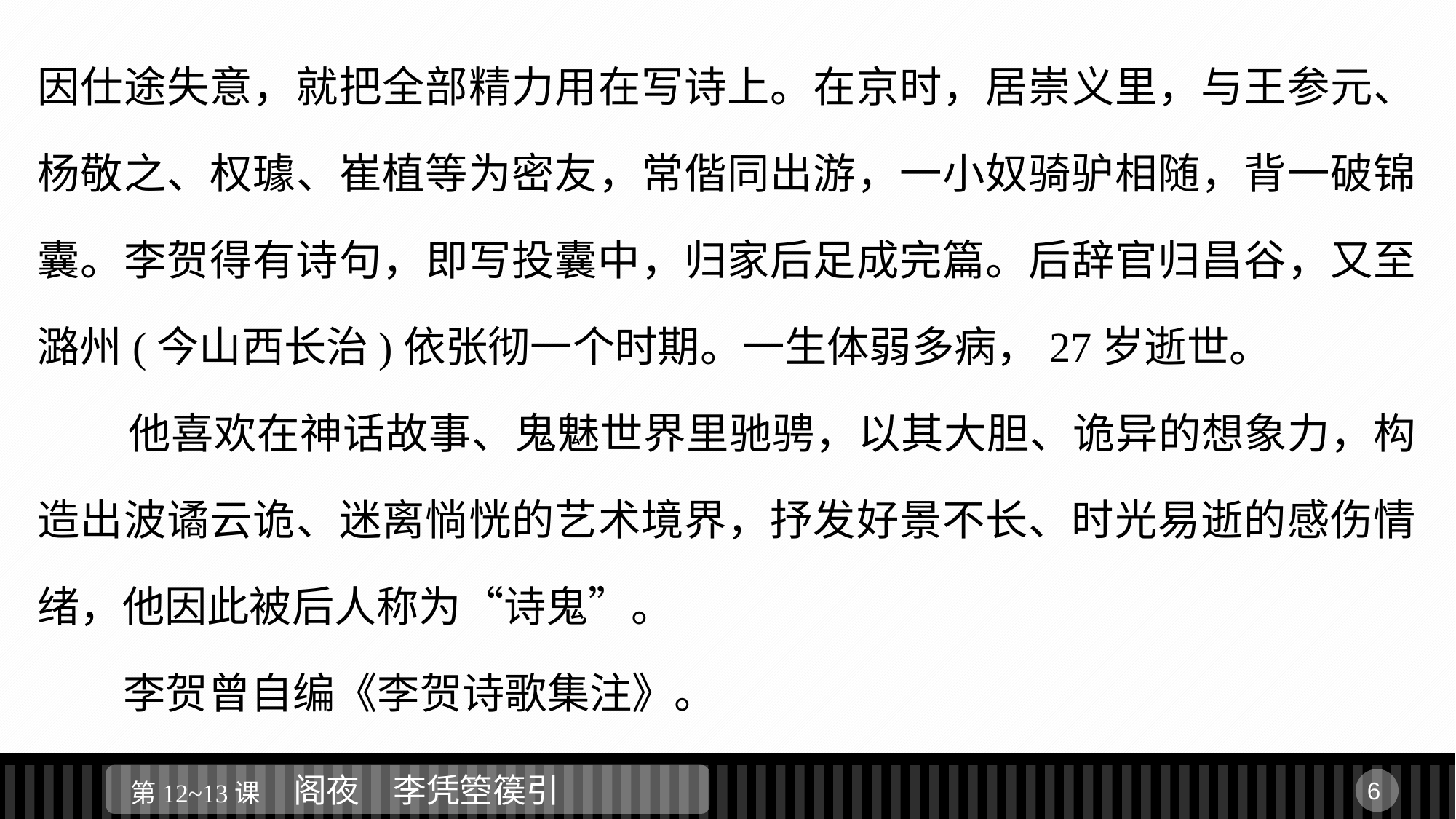

因仕途失意，就把全部精力用在写诗上。在京时，居崇义里，与王参元、杨敬之、权璩、崔植等为密友，常偕同出游，一小奴骑驴相随，背一破锦囊。李贺得有诗句，即写投囊中，归家后足成完篇。后辞官归昌谷，又至潞州(今山西长治)依张彻一个时期。一生体弱多病，27岁逝世。
        他喜欢在神话故事、鬼魅世界里驰骋，以其大胆、诡异的想象力，构造出波谲云诡、迷离惝恍的艺术境界，抒发好景不长、时光易逝的感伤情绪，他因此被后人称为“诗鬼”。
        李贺曾自编《李贺诗歌集注》。